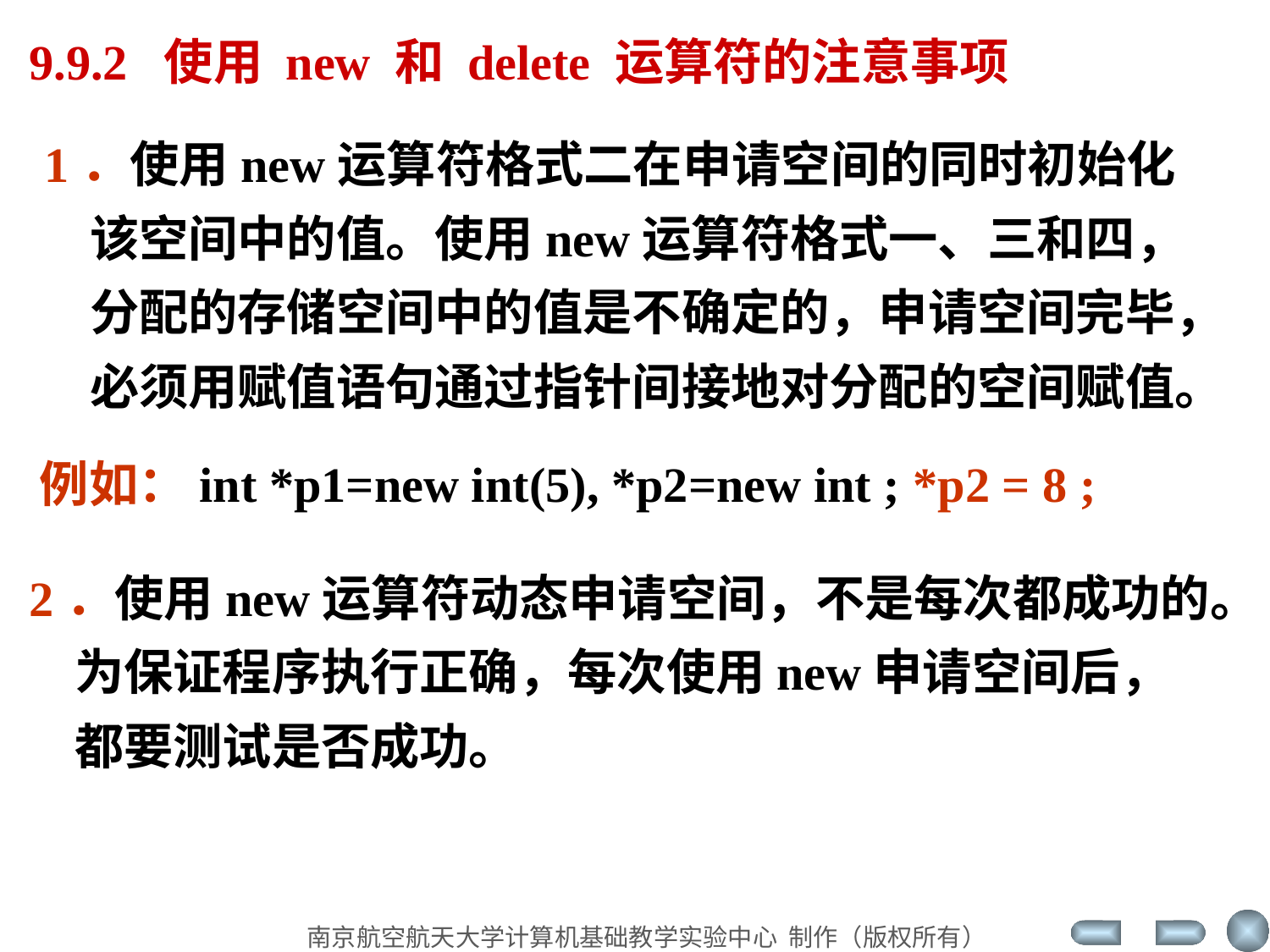

9.9.2  使用 new 和 delete 运算符的注意事项
1．使用new运算符格式二在申请空间的同时初始化
   该空间中的值。使用new运算符格式一、三和四，
   分配的存储空间中的值是不确定的，申请空间完毕，
   必须用赋值语句通过指针间接地对分配的空间赋值。
例如：int *p1=new int(5), *p2=new int ; *p2 = 8 ;
2．使用new运算符动态申请空间，不是每次都成功的。
   为保证程序执行正确，每次使用new申请空间后，
   都要测试是否成功。